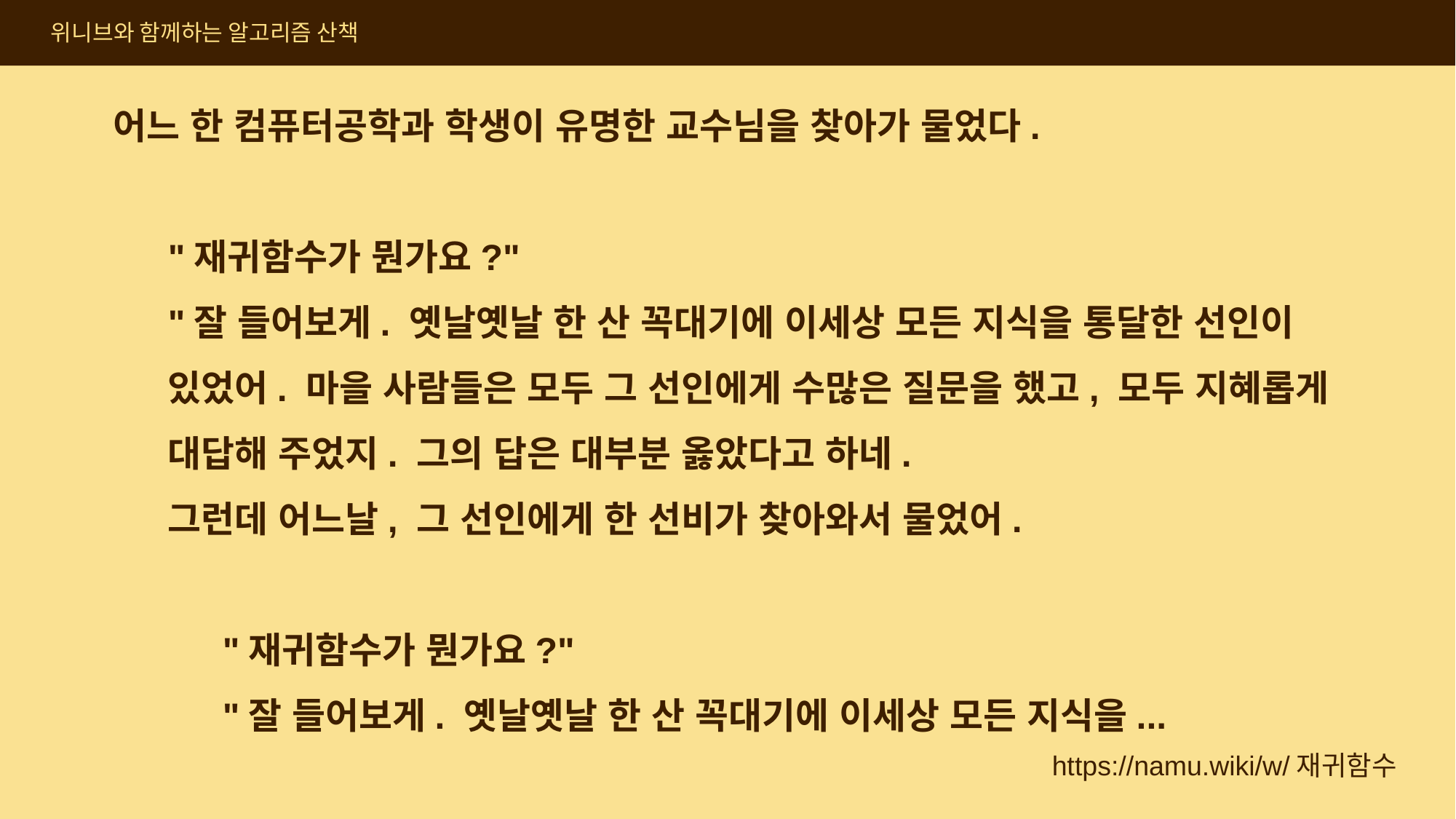

위니브와 함께하는 알고리즘 산책
어느 한 컴퓨터공학과 학생이 유명한 교수님을 찾아가 물었다.

"재귀함수가 뭔가요?"
"잘 들어보게. 옛날옛날 한 산 꼭대기에 이세상 모든 지식을 통달한 선인이 있었어. 마을 사람들은 모두 그 선인에게 수많은 질문을 했고, 모두 지혜롭게 대답해 주었지. 그의 답은 대부분 옳았다고 하네.
그런데 어느날, 그 선인에게 한 선비가 찾아와서 물었어.

"재귀함수가 뭔가요?"
"잘 들어보게. 옛날옛날 한 산 꼭대기에 이세상 모든 지식을...
https://namu.wiki/w/재귀함수